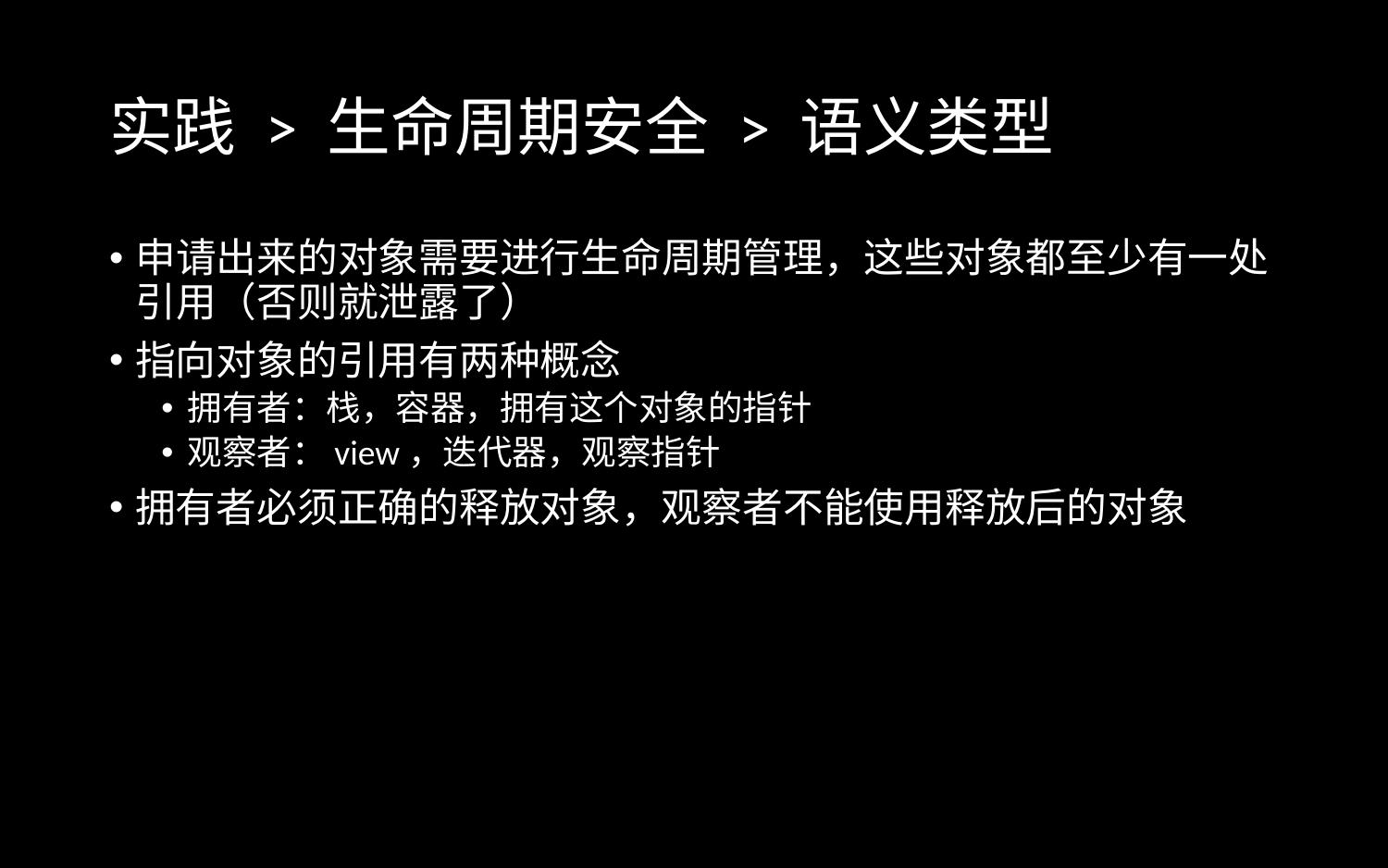

# 实践 > 生命周期安全 > 语义类型
申请出来的对象需要进行生命周期管理，这些对象都至少有一处引用（否则就泄露了）
指向对象的引用有两种概念
拥有者：栈，容器，拥有这个对象的指针
观察者：view，迭代器，观察指针
拥有者必须正确的释放对象，观察者不能使用释放后的对象